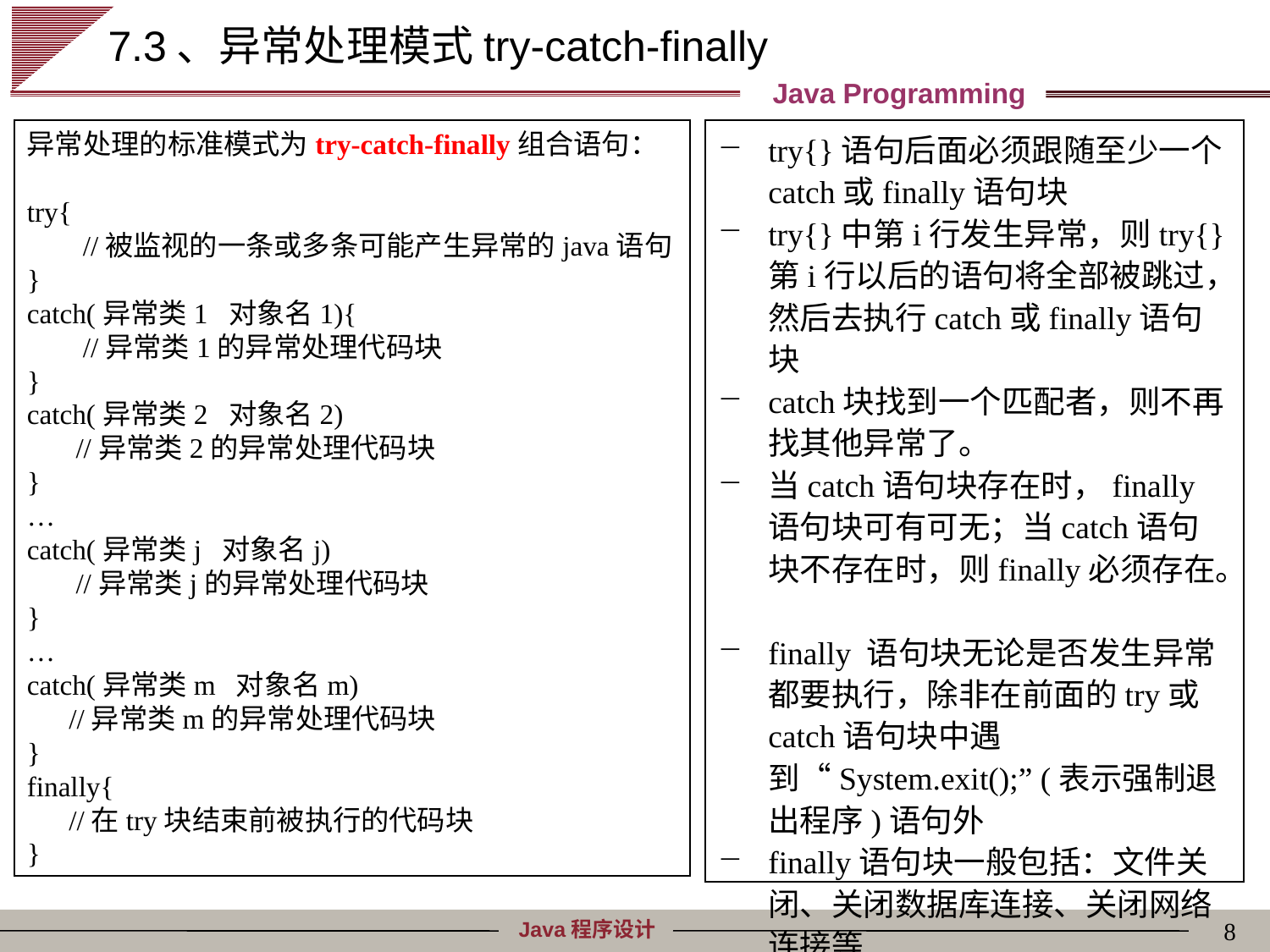

# 7.3、异常处理模式try-catch-finally
异常处理的标准模式为try-catch-finally组合语句：

try{
        //被监视的一条或多条可能产生异常的java语句
}
catch(异常类1  对象名1){
        //异常类1的异常处理代码块
}
catch(异常类2  对象名2)
       //异常类2的异常处理代码块
}
…
catch(异常类j  对象名j)
       //异常类j的异常处理代码块
}
…
catch(异常类m  对象名m)
      //异常类m的异常处理代码块
}
finally{
      //在try块结束前被执行的代码块
}
try{}语句后面必须跟随至少一个catch或finally语句块
try{}中第i行发生异常，则try{}第i行以后的语句将全部被跳过，然后去执行catch或finally语句块
catch块找到一个匹配者，则不再找其他异常了。
当catch语句块存在时，finally语句块可有可无；当catch语句块不存在时，则finally必须存在。
finally 语句块无论是否发生异常都要执行，除非在前面的try或catch语句块中遇到“System.exit();” (表示强制退出程序)语句外
finally语句块一般包括：文件关闭、关闭数据库连接、关闭网络连接等